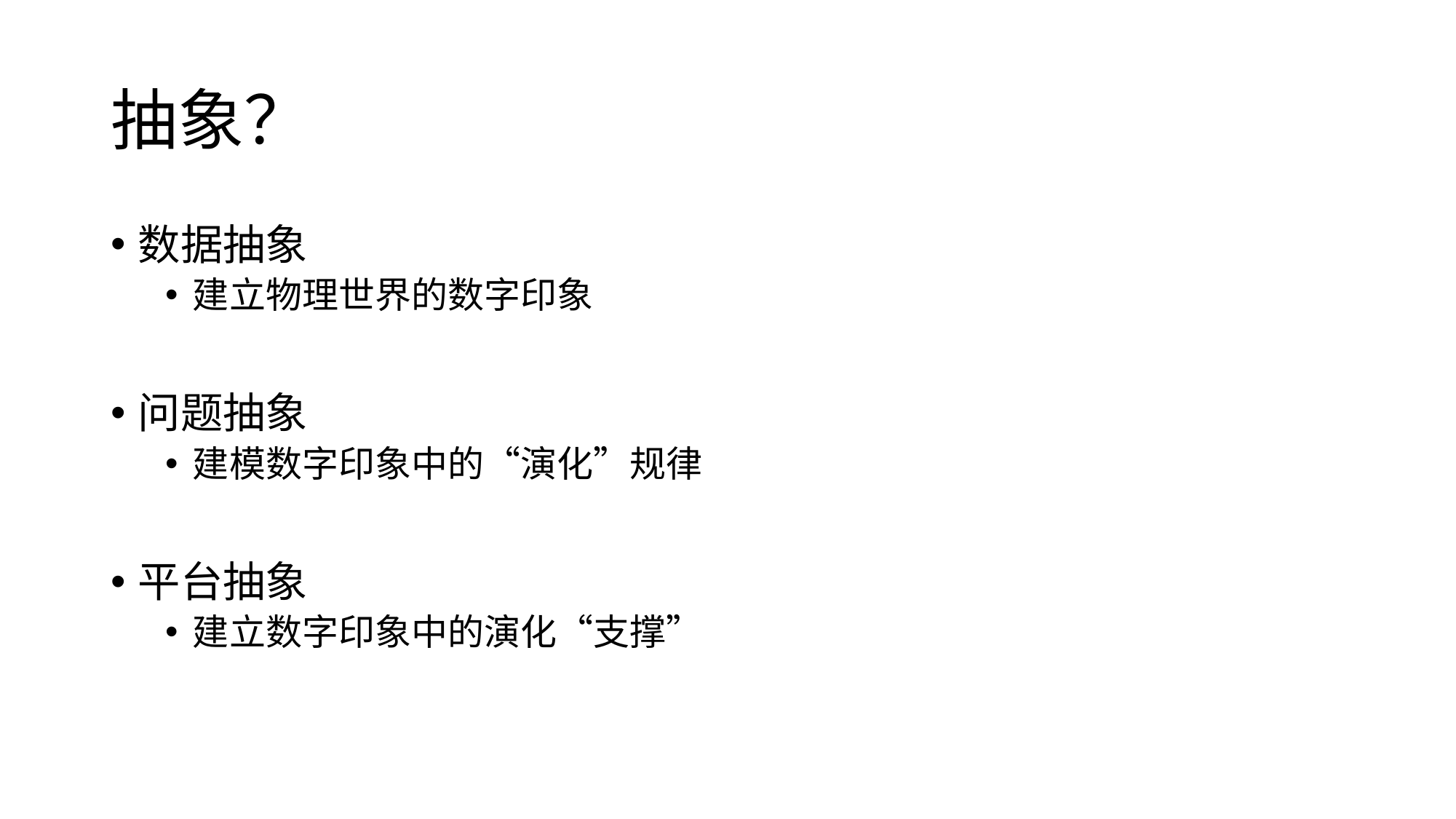

# 抽象？
数据抽象
建立物理世界的数字印象

问题抽象
建模数字印象中的“演化”规律

平台抽象
建立数字印象中的演化“支撑”